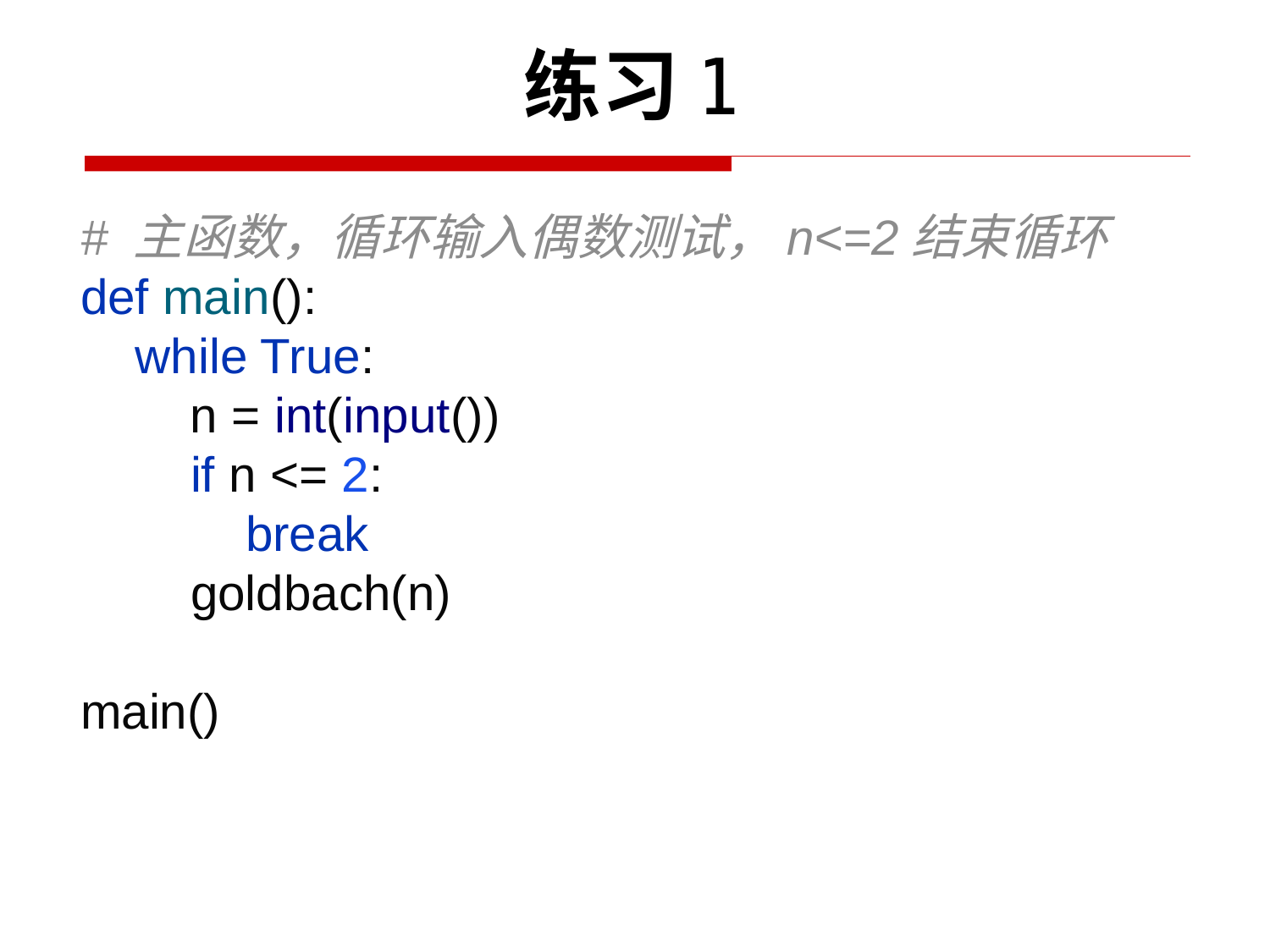

# 练习1
# 主函数，循环输入偶数测试，n<=2结束循环 def main(): while True: n = int(input()) if n <= 2: break goldbach(n) main()